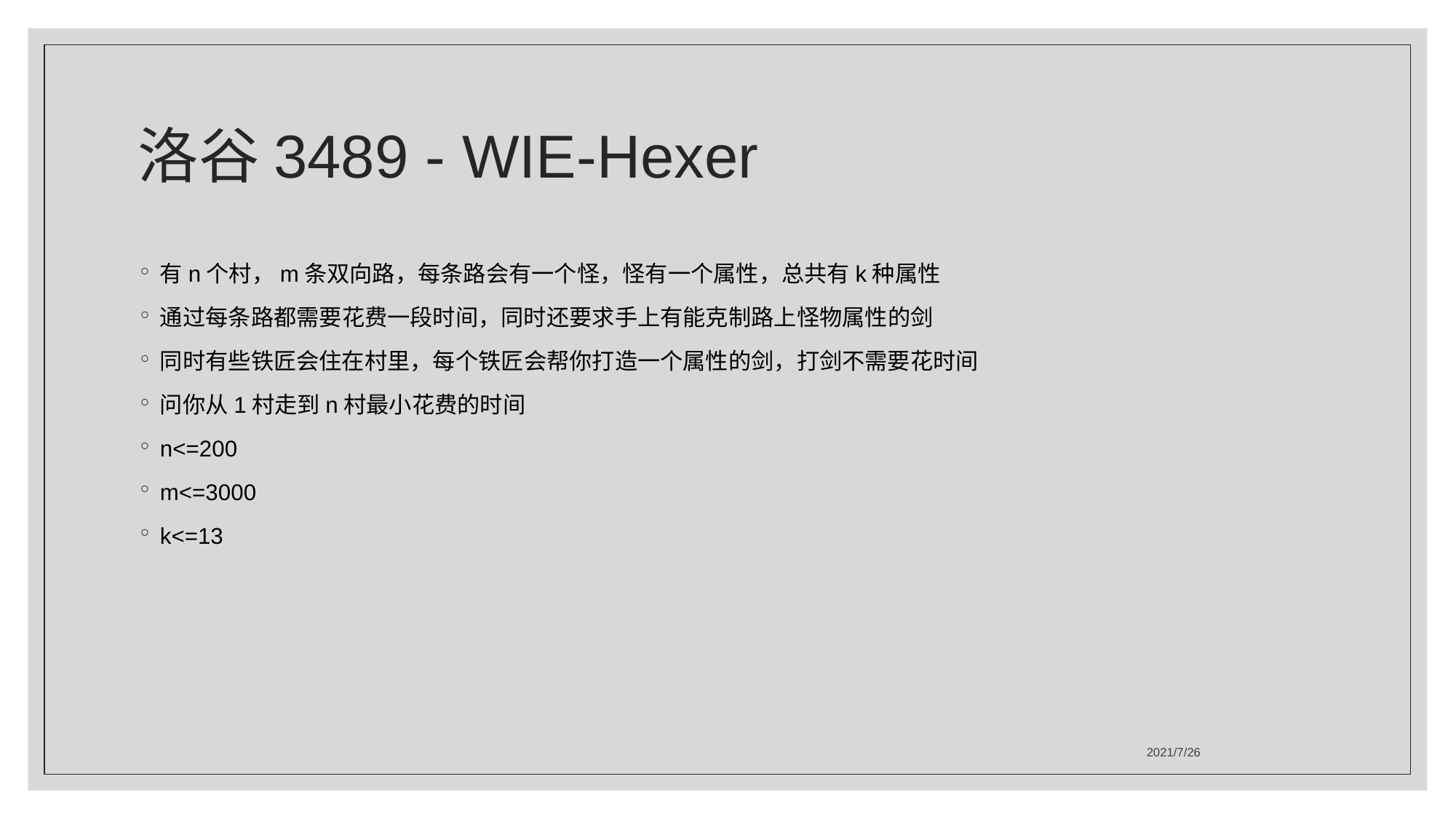

# 洛谷3489 - WIE-Hexer
有n个村，m条双向路，每条路会有一个怪，怪有一个属性，总共有k种属性
通过每条路都需要花费一段时间，同时还要求手上有能克制路上怪物属性的剑
同时有些铁匠会住在村里，每个铁匠会帮你打造一个属性的剑，打剑不需要花时间
问你从1村走到n村最小花费的时间
n<=200
m<=3000
k<=13
2021/7/26